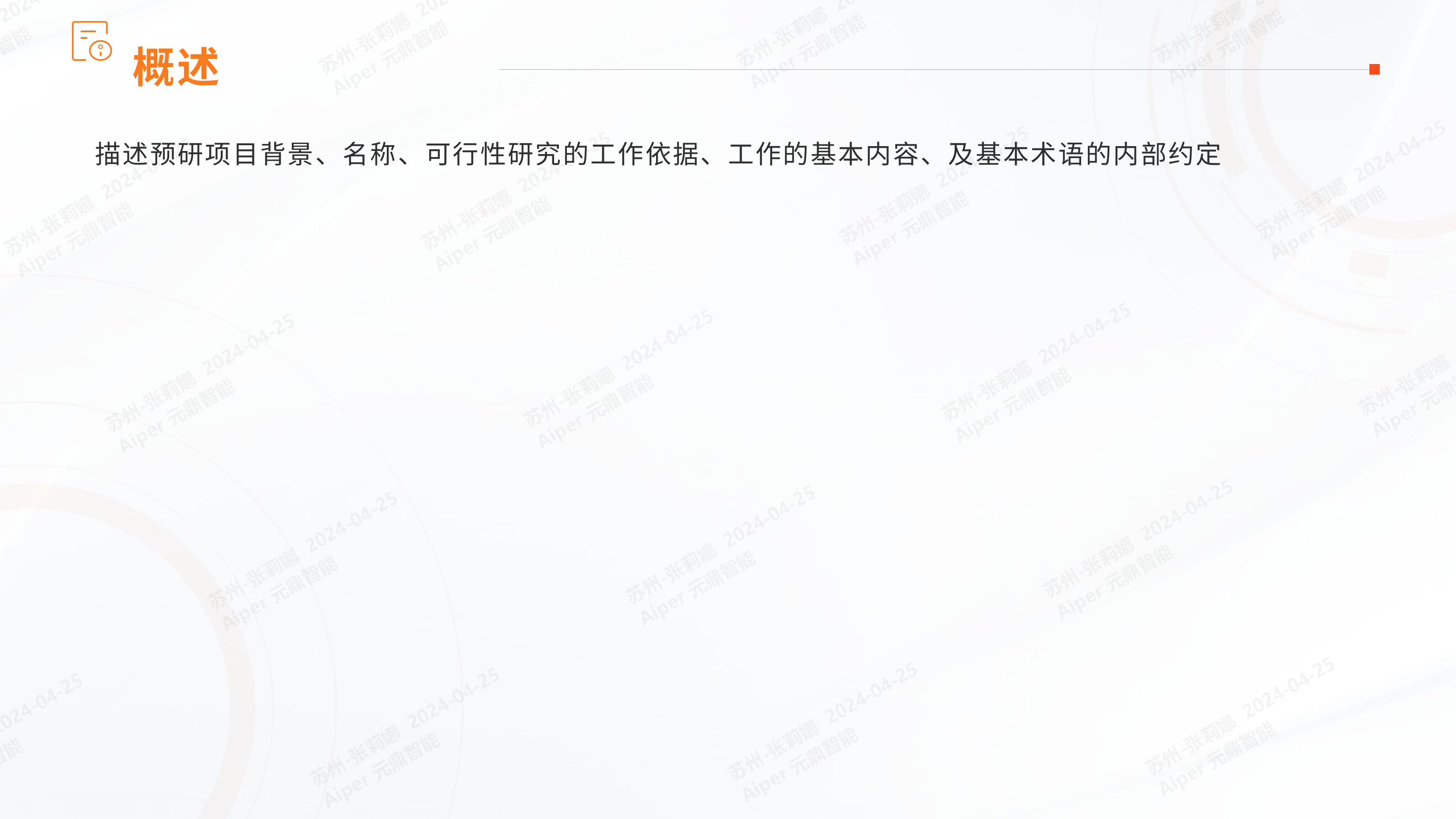

概述
描述预研项目背景、名称、可行性研究的工作依据、工作的基本内容、及基本术语的内部约定